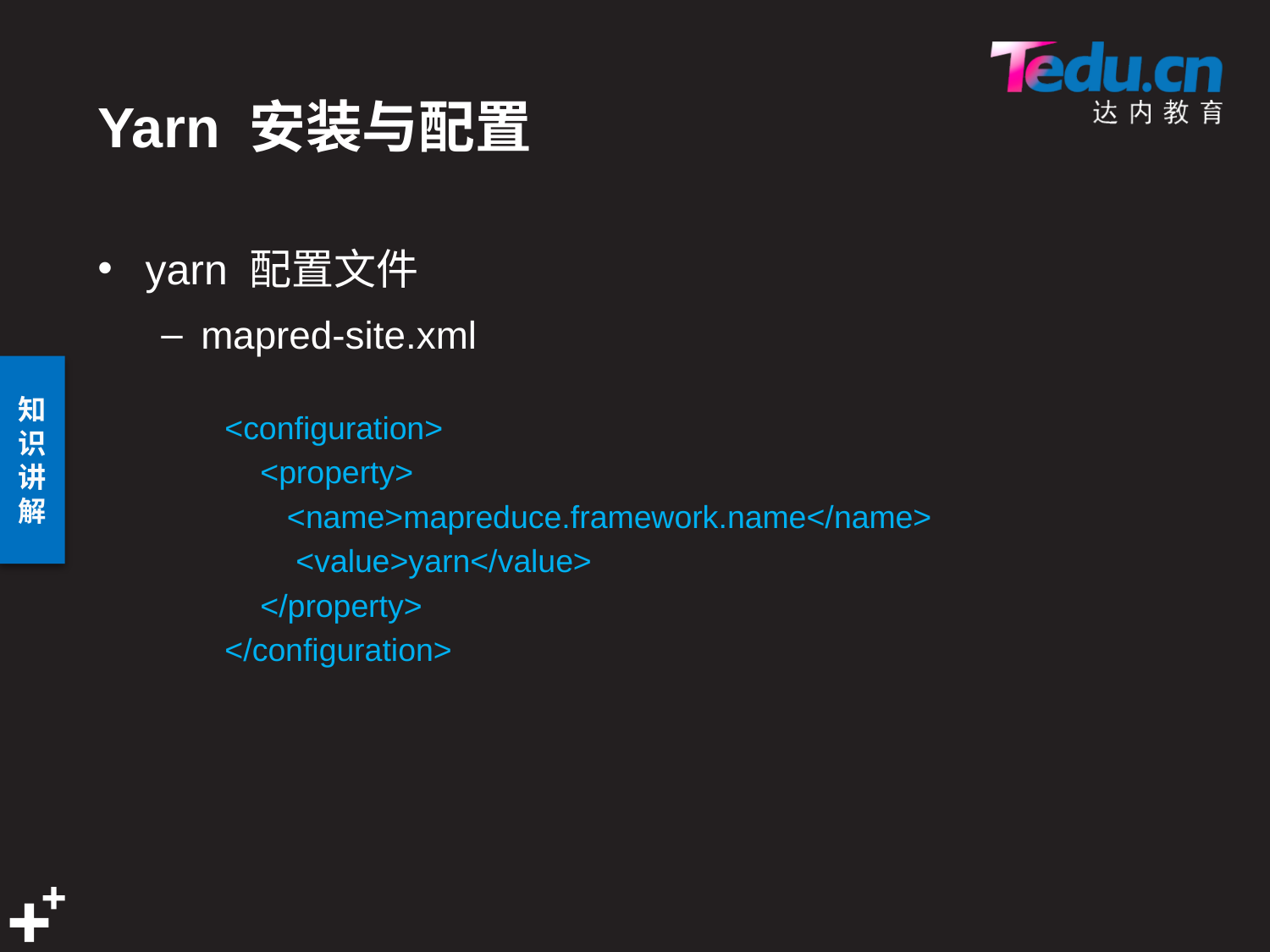

# Yarn 安装与配置
yarn 配置文件
mapred-site.xml

<configuration>
    <property>
       <name>mapreduce.framework.name</name>
        <value>yarn</value>
    </property>
</configuration>